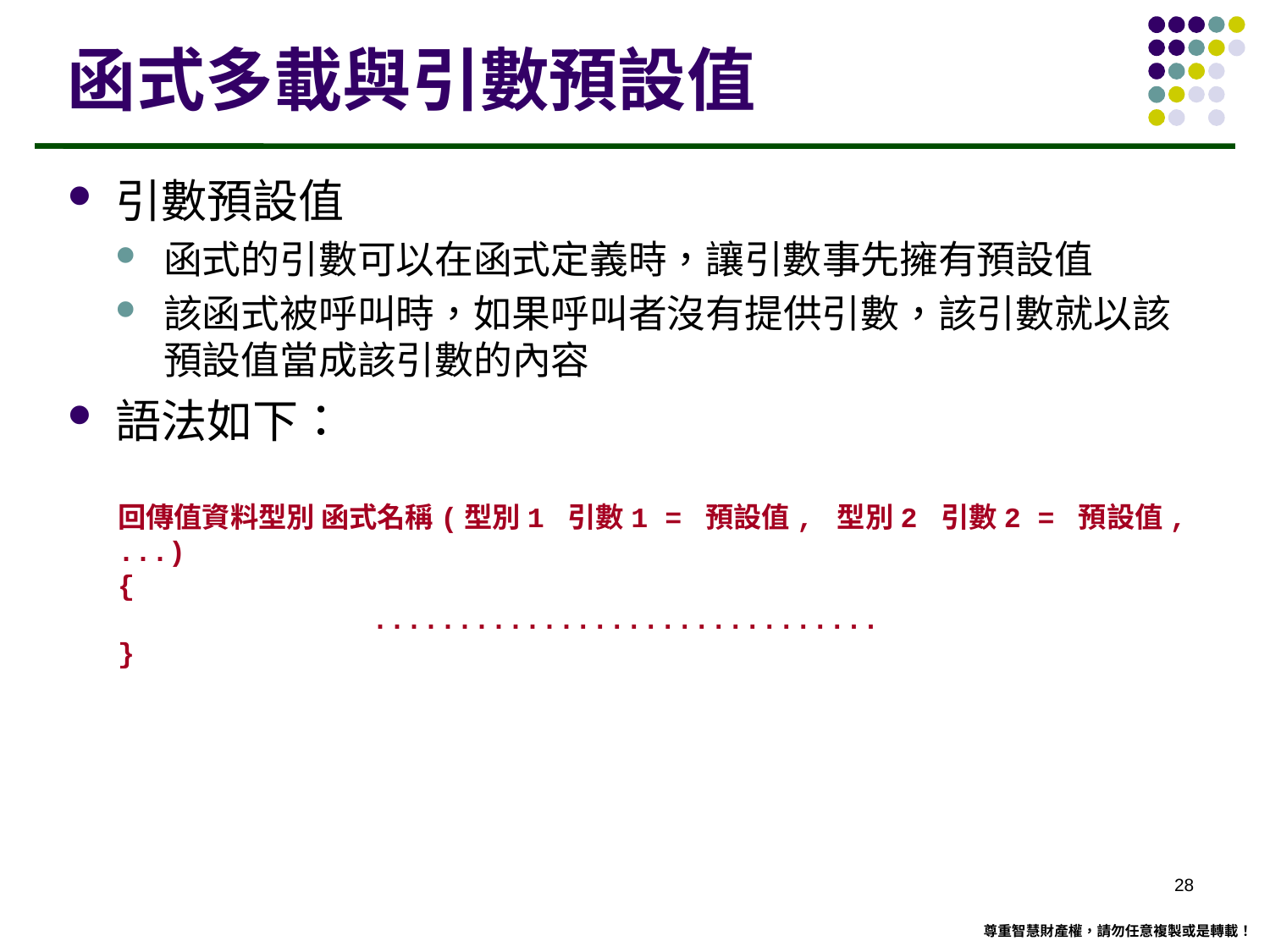

# 函式多載與引數預設值
引數預設值
函式的引數可以在函式定義時，讓引數事先擁有預設值
該函式被呼叫時，如果呼叫者沒有提供引數，該引數就以該預設值當成該引數的內容
語法如下：
回傳值資料型別 函式名稱(型別1 引數1 = 預設值, 型別2 引數2 = 預設值, ...)
{
		..............................
}
28